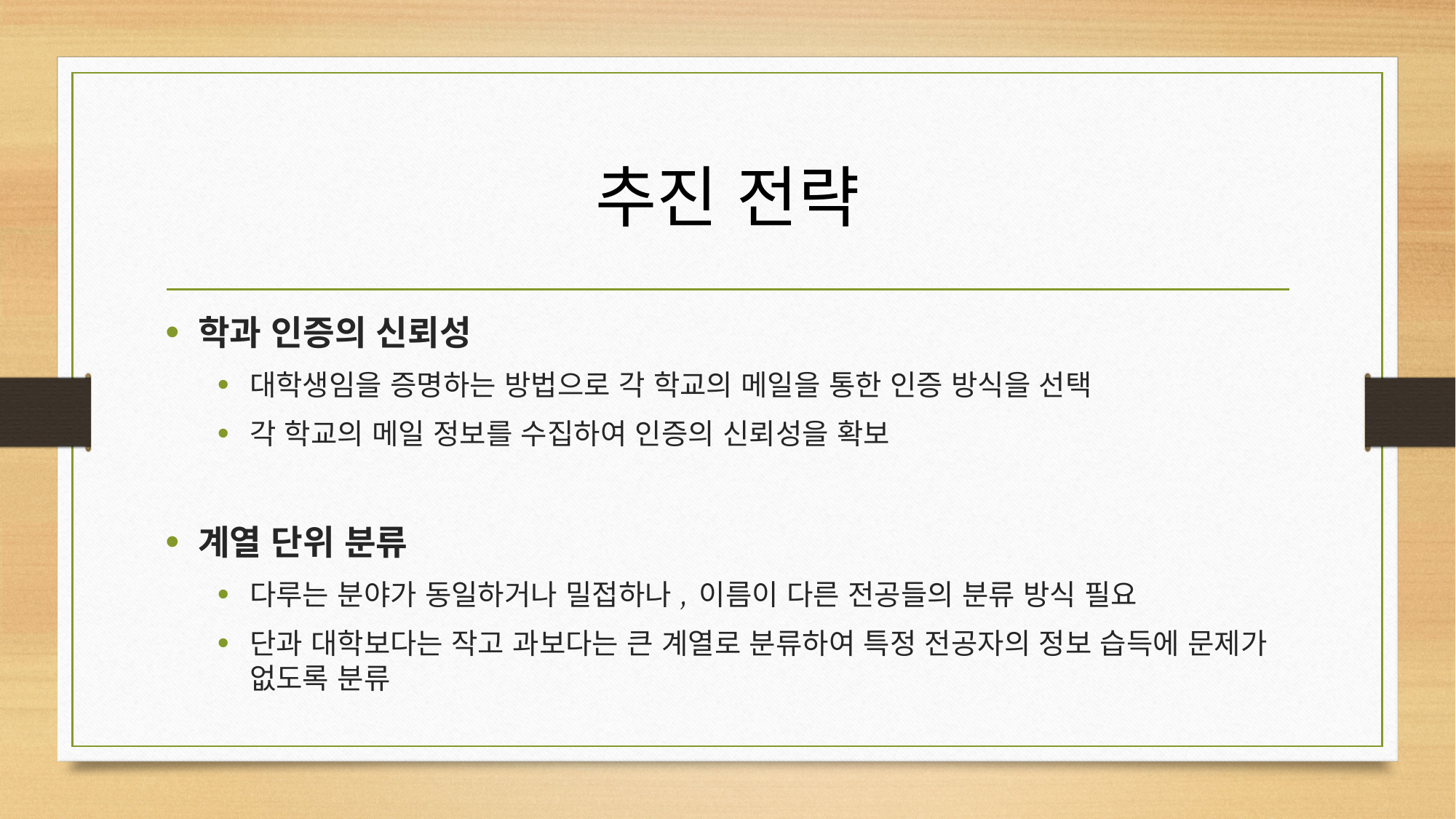

# 추진 전략
학과 인증의 신뢰성
대학생임을 증명하는 방법으로 각 학교의 메일을 통한 인증 방식을 선택
각 학교의 메일 정보를 수집하여 인증의 신뢰성을 확보

계열 단위 분류
다루는 분야가 동일하거나 밀접하나, 이름이 다른 전공들의 분류 방식 필요
단과 대학보다는 작고 과보다는 큰 계열로 분류하여 특정 전공자의 정보 습득에 문제가 없도록 분류